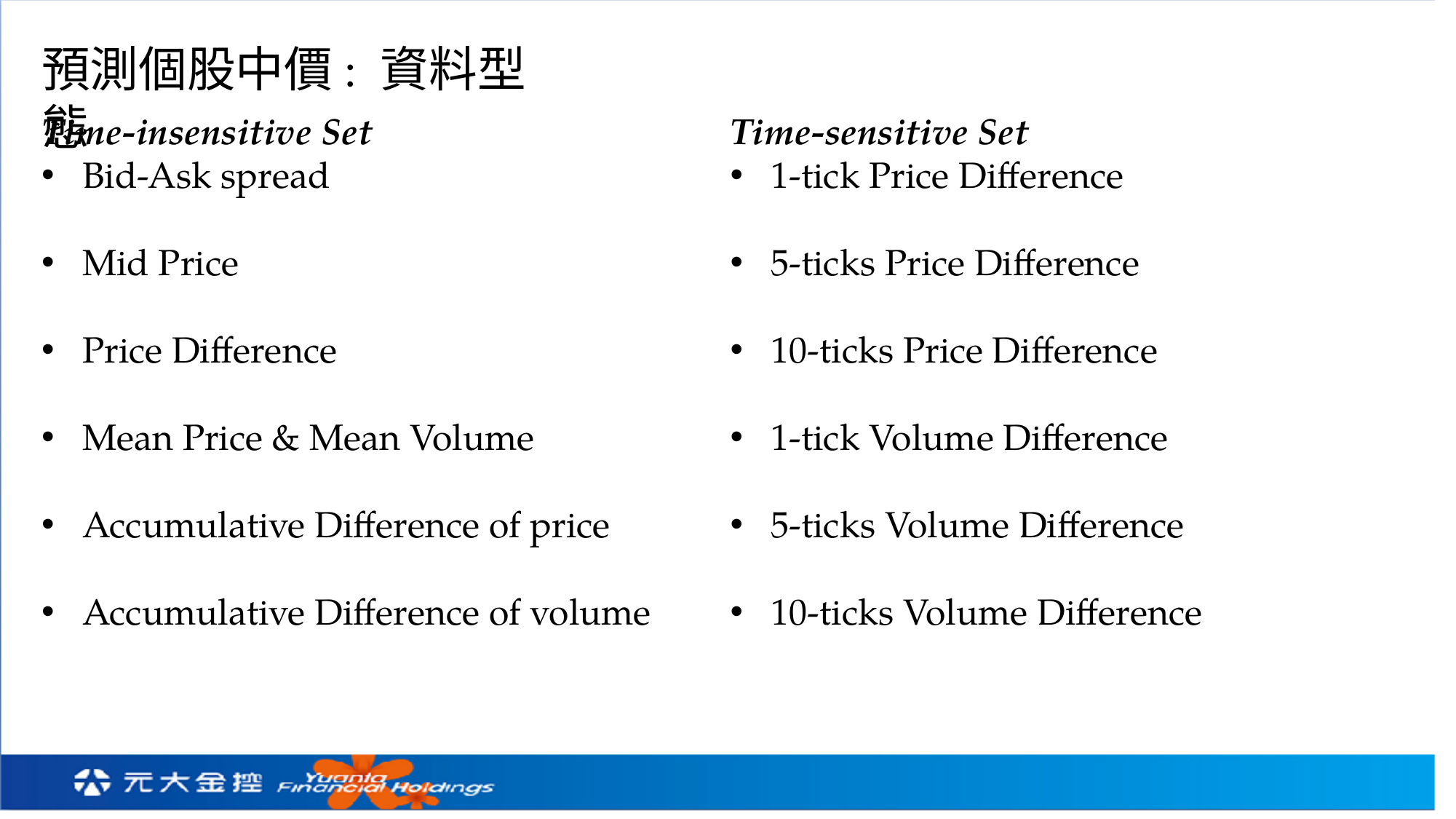

預測個股中價: 資料型態
Time-sensitive Set
1-tick Price Difference

5-ticks Price Difference

10-ticks Price Difference

1-tick Volume Difference

5-ticks Volume Difference

10-ticks Volume Difference

Time-insensitive Set
Bid-Ask spread

Mid Price

Price Difference

Mean Price & Mean Volume

Accumulative Difference of price

Accumulative Difference of volume